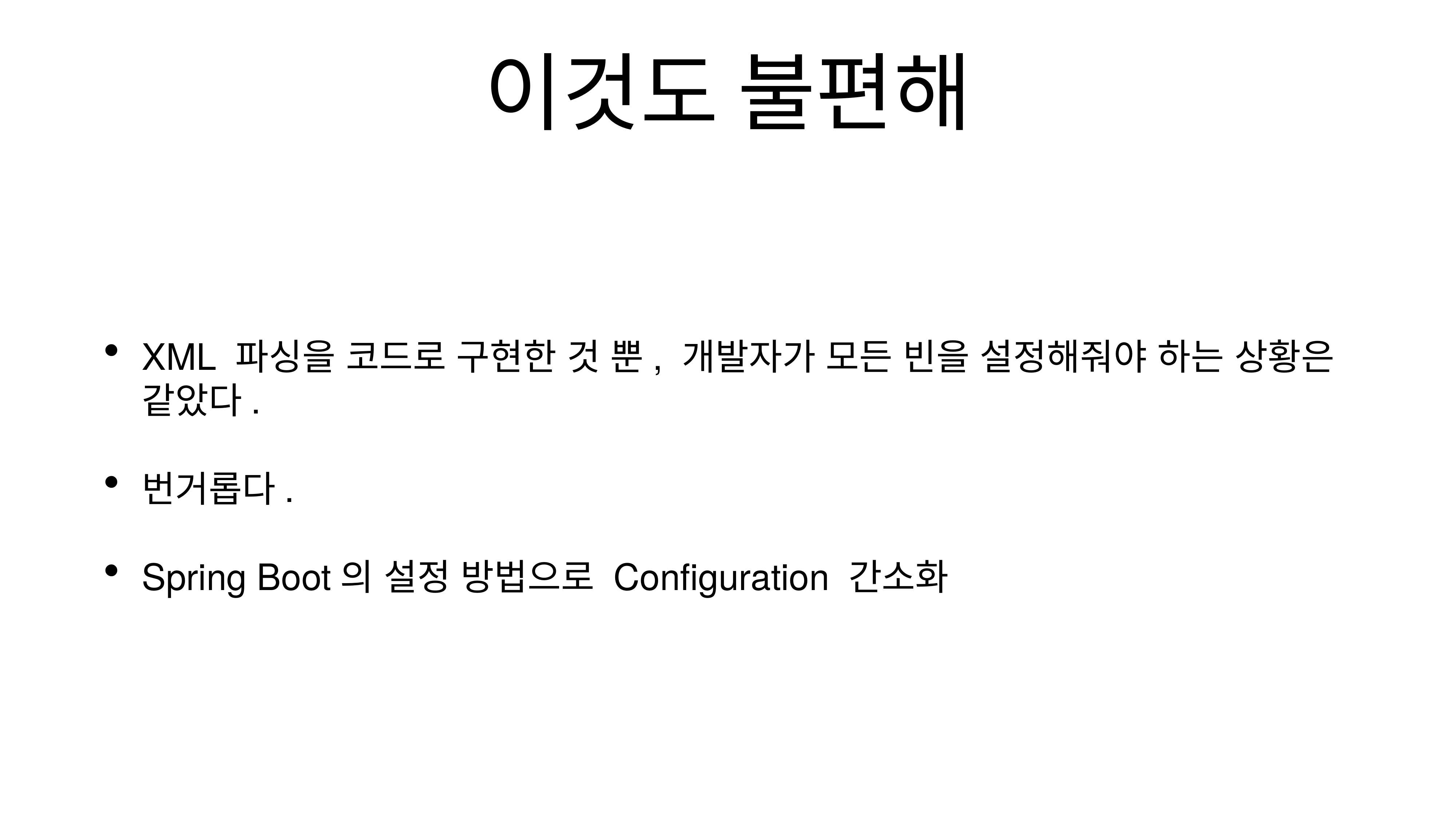

# 이것도 불편해
XML 파싱을 코드로 구현한 것 뿐, 개발자가 모든 빈을 설정해줘야 하는 상황은 같았다.
번거롭다.
Spring Boot의 설정 방법으로 Configuration 간소화